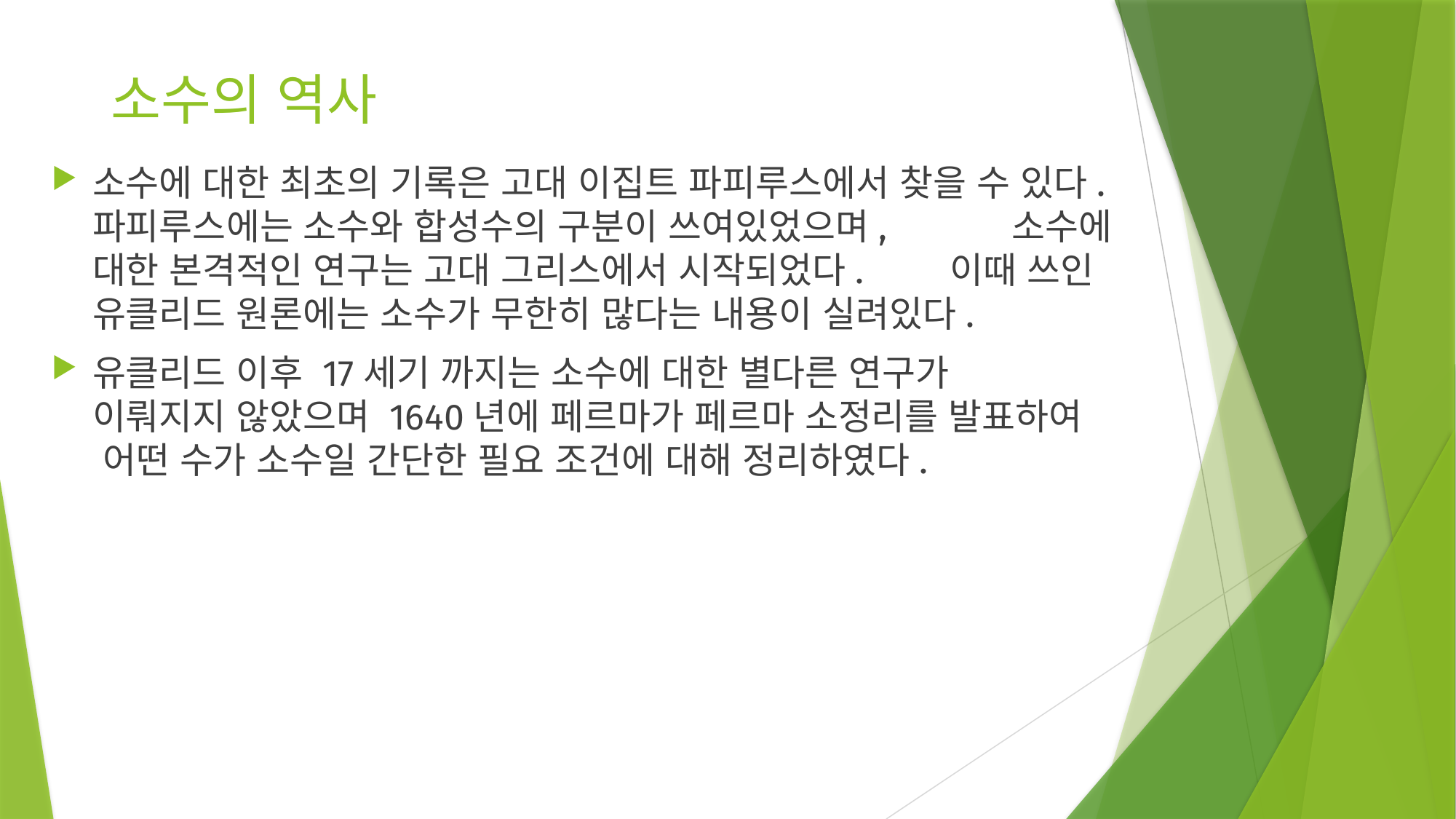

# 소수의 역사
소수에 대한 최초의 기록은 고대 이집트 파피루스에서 찾을 수 있다. 파피루스에는 소수와 합성수의 구분이 쓰여있었으며,            소수에 대한 본격적인 연구는 고대 그리스에서 시작되었다.        이때 쓰인 유클리드 원론에는 소수가 무한히 많다는 내용이 실려있다.
유클리드 이후 17세기 까지는 소수에 대한 별다른 연구가           이뤄지지 않았으며 1640년에 페르마가 페르마 소정리를 발표하여         어떤 수가 소수일 간단한 필요 조건에 대해 정리하였다.